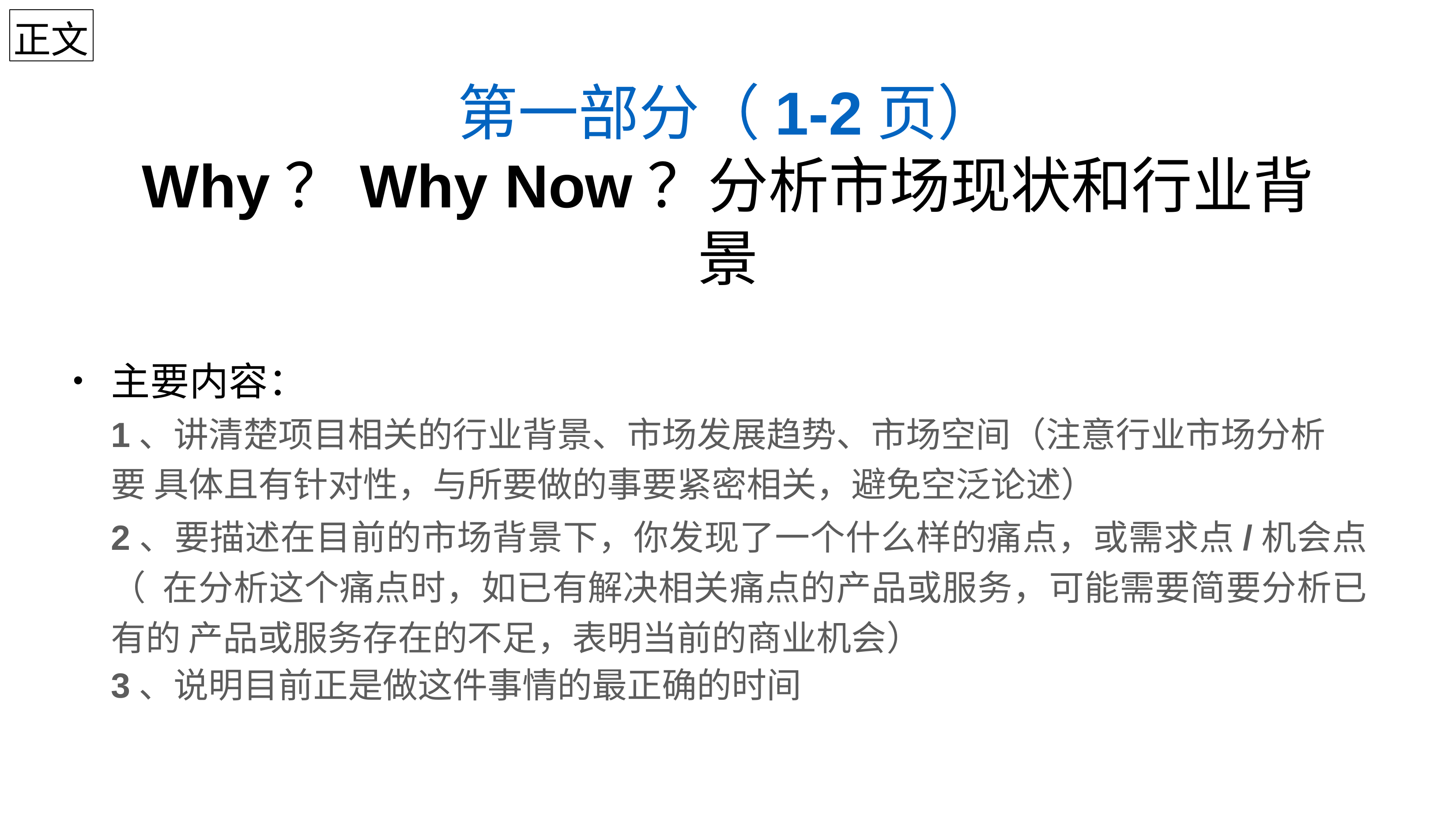

正文
# 第一部分（1-2页）
Why？Why Now？分析市场现状和行业背景
主要内容：
1、讲清楚项目相关的行业背景、市场发展趋势、市场空间（注意行业市场分析要 具体且有针对性，与所要做的事要紧密相关，避免空泛论述）
2、要描述在目前的市场背景下，你发现了一个什么样的痛点，或需求点/机会点（  在分析这个痛点时，如已有解决相关痛点的产品或服务，可能需要简要分析已有的 产品或服务存在的不足，表明当前的商业机会）
3、说明目前正是做这件事情的最正确的时间